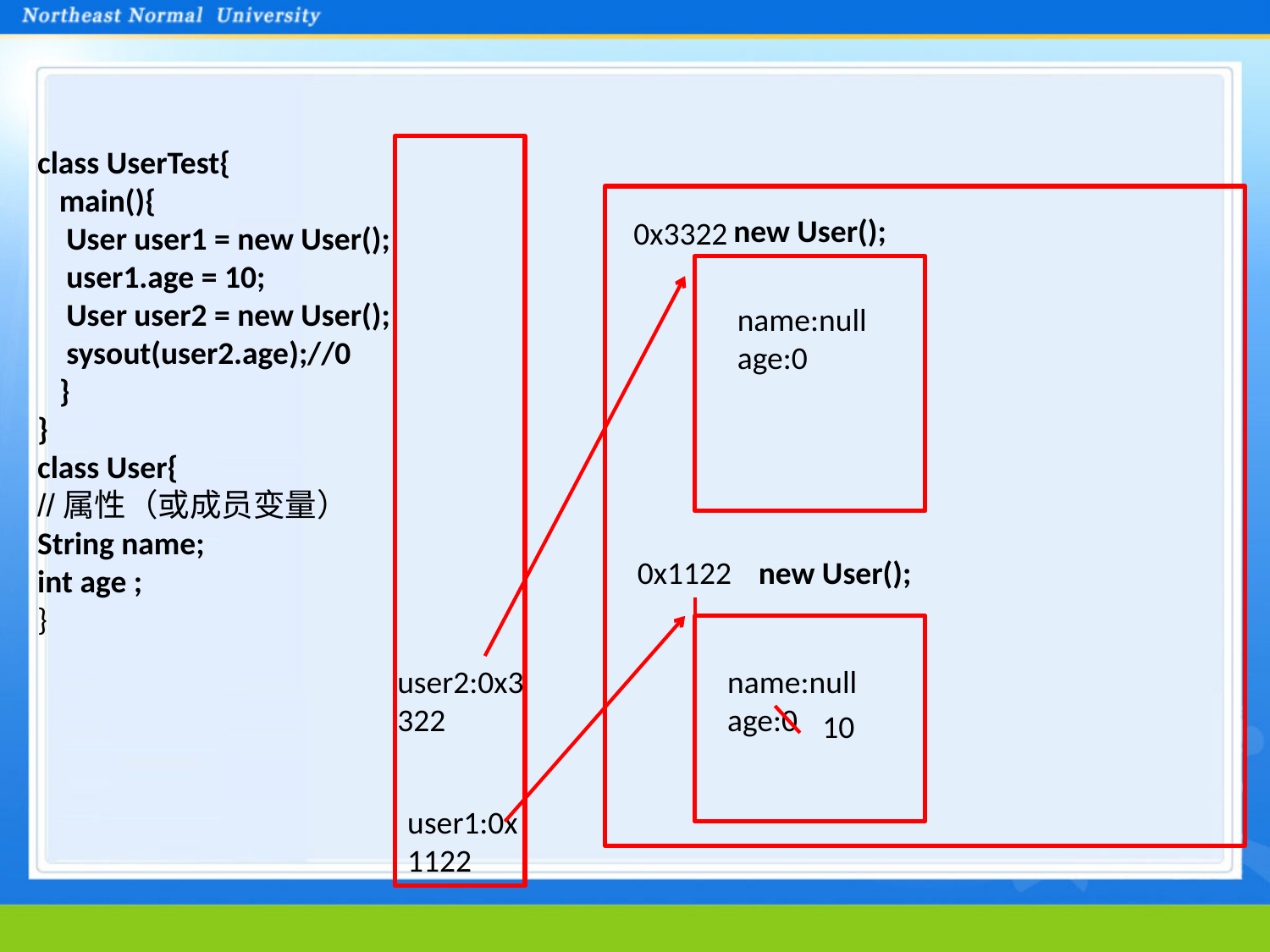

class UserTest{
   main(){
    User user1 = new User();
    user1.age = 10;
    User user2 = new User();
    sysout(user2.age);//0
   }
}
class User{
//属性（或成员变量）
String name;
int age ;
}

new User();
0x3322

name:null
age:0
0x1122
new User();

user2:0x3322
name:null
age:0
10
user1:0x1122